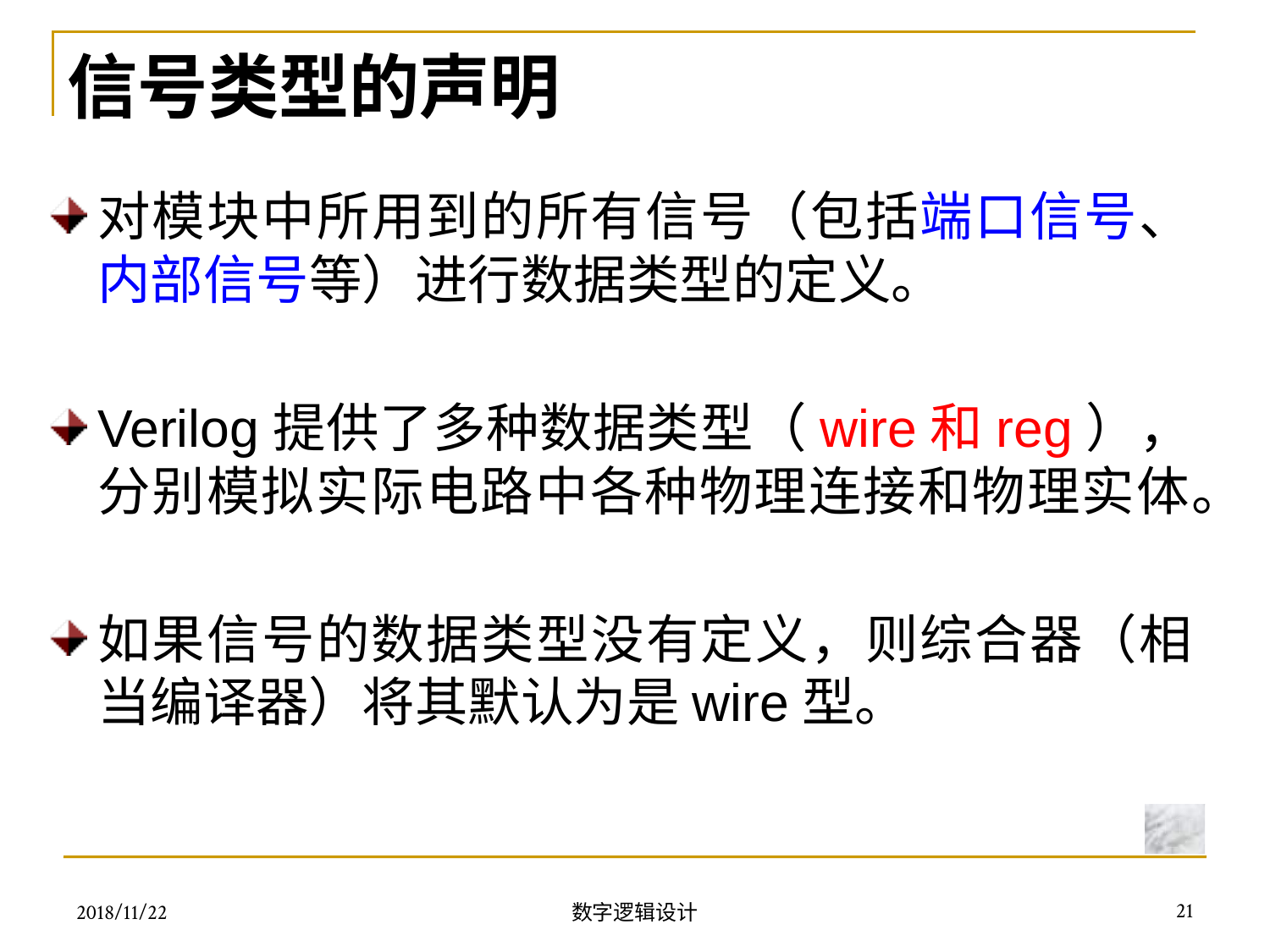

信号类型的声明
对模块中所用到的所有信号（包括端口信号、内部信号等）进行数据类型的定义。

Verilog提供了多种数据类型（wire和reg），分别模拟实际电路中各种物理连接和物理实体。

如果信号的数据类型没有定义，则综合器（相当编译器）将其默认为是wire型。

2018/11/22
21
数字逻辑设计